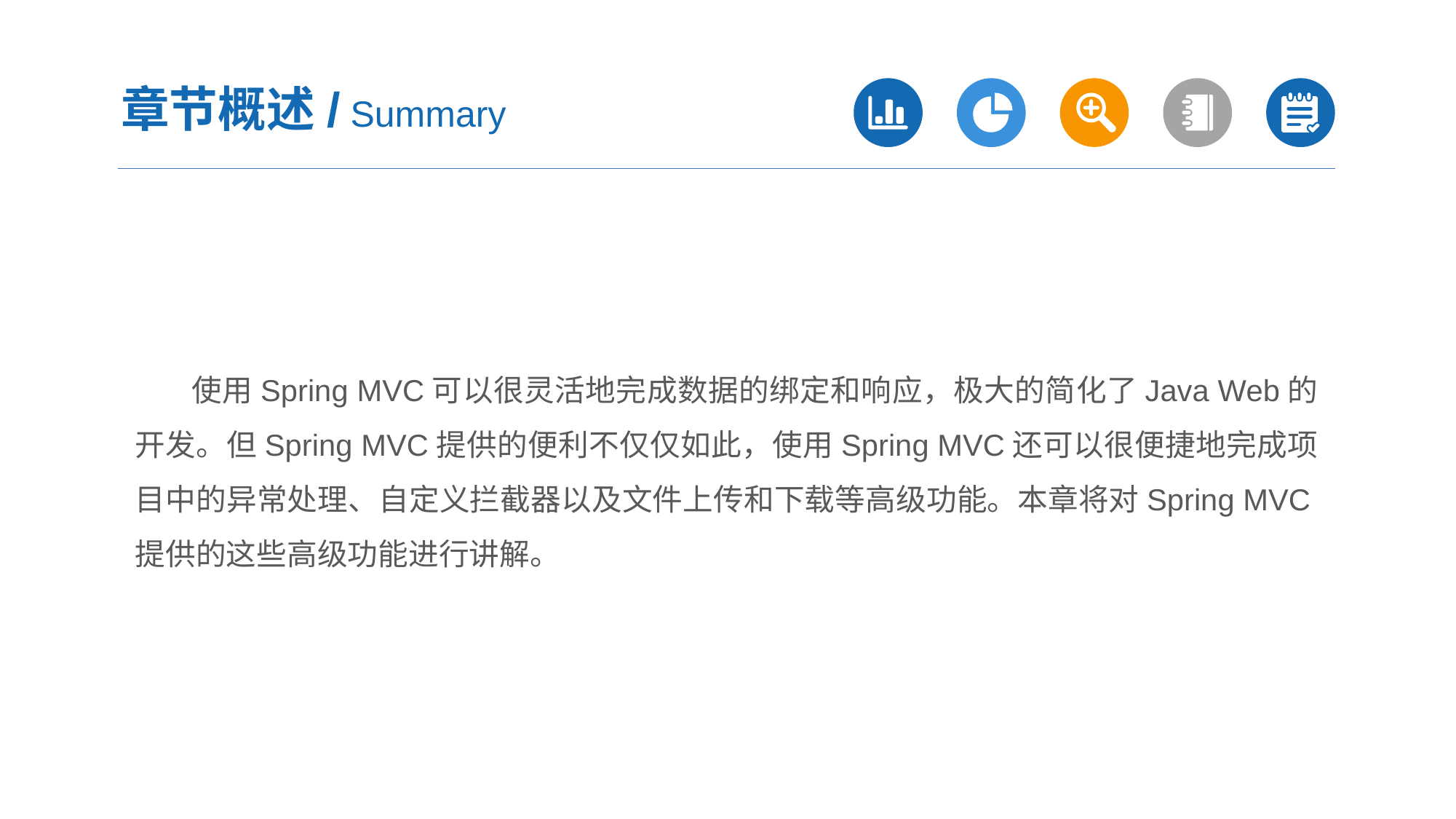

章节概述/ Summary
       使用Spring MVC可以很灵活地完成数据的绑定和响应，极大的简化了Java Web的开发。但Spring MVC提供的便利不仅仅如此，使用Spring MVC还可以很便捷地完成项目中的异常处理、自定义拦截器以及文件上传和下载等高级功能。本章将对Spring MVC提供的这些高级功能进行讲解。